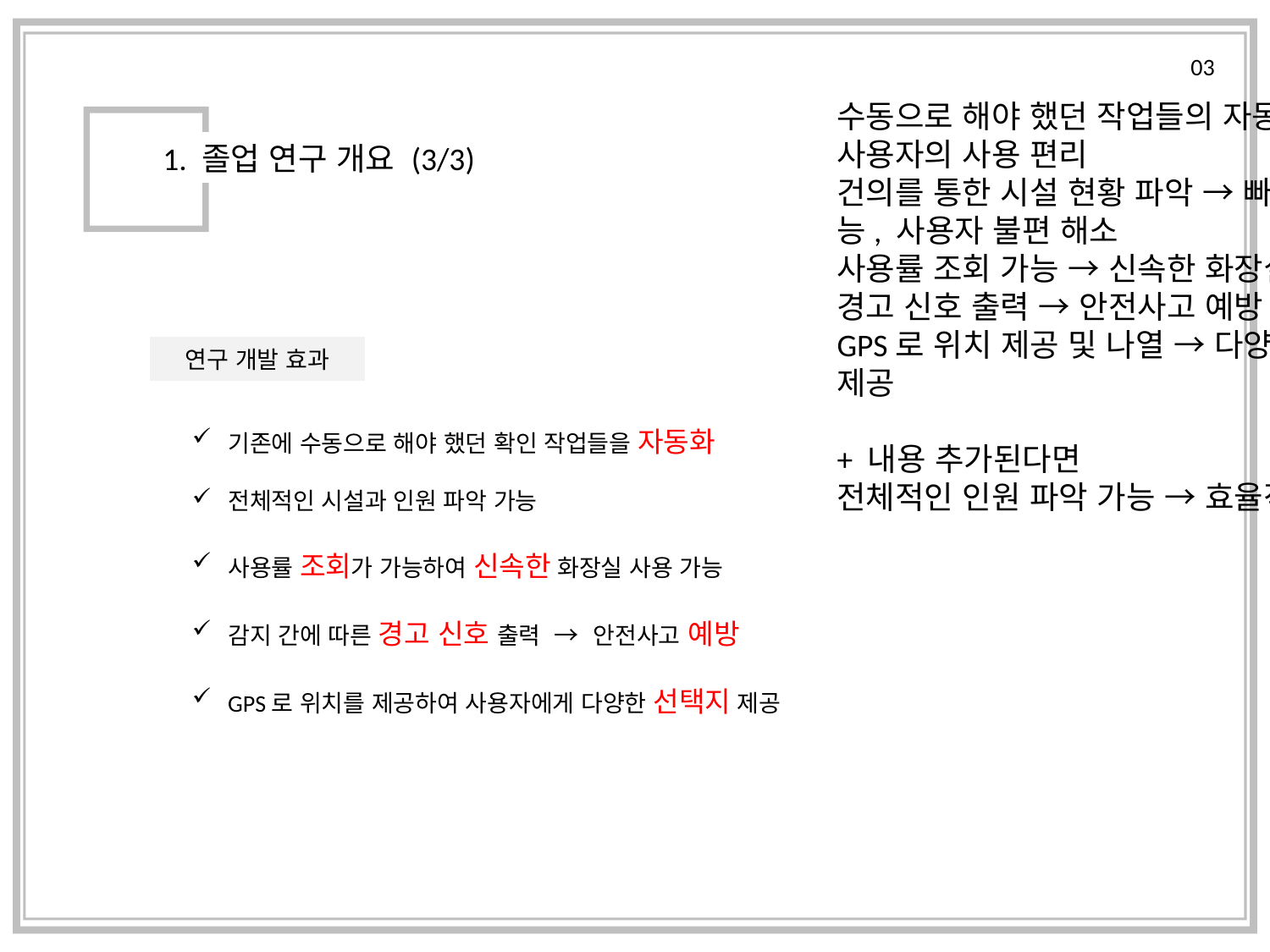

03
수동으로 해야 했던 작업들의 자동화 → 모든 사용자의 사용 편리
건의를 통한 시설 현황 파악 → 빠른 수리 가능, 사용자 불편 해소
사용률 조회 가능 → 신속한 화장실 사용
경고 신호 출력 → 안전사고 예방
GPS로 위치 제공 및 나열 → 다양한 선택지 제공

+ 내용 추가된다면
전체적인 인원 파악 가능 → 효율적인 관리

1. 졸업 연구 개요 (3/3)
연구 개발 효과
기존에 수동으로 해야 했던 확인 작업들을 자동화
전체적인 시설과 인원 파악 가능
사용률 조회가 가능하여 신속한 화장실 사용 가능
감지 간에 따른 경고 신호 출력  →  안전사고 예방
GPS로 위치를 제공하여 사용자에게 다양한 선택지 제공